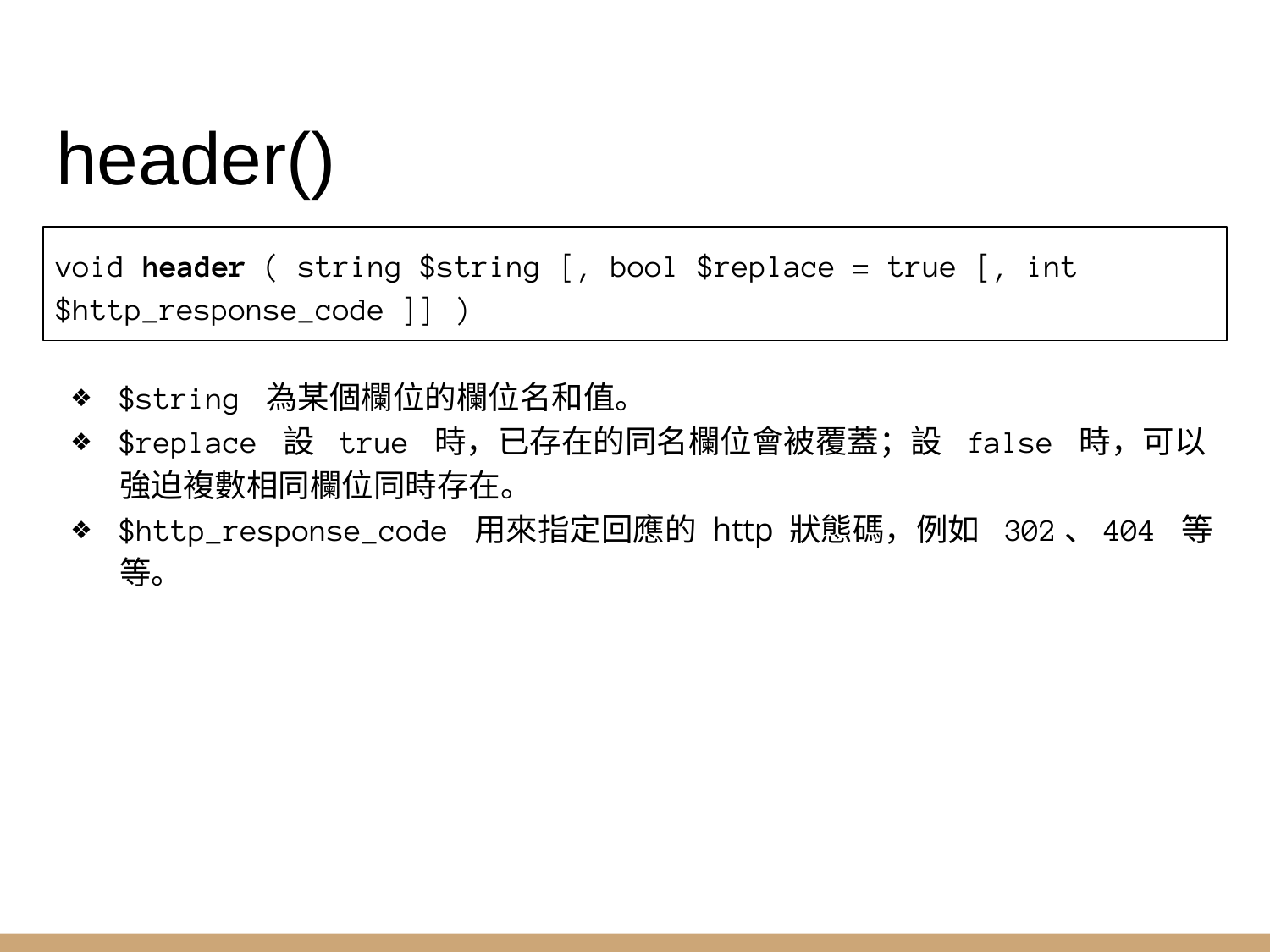

# header()
void header ( string $string [, bool $replace = true [, int $http_response_code ]] )
$string 為某個欄位的欄位名和值。
$replace 設 true 時，已存在的同名欄位會被覆蓋；設 false 時，可以強迫複數相同欄位同時存在。
$http_response_code 用來指定回應的 http 狀態碼，例如 302、404 等等。